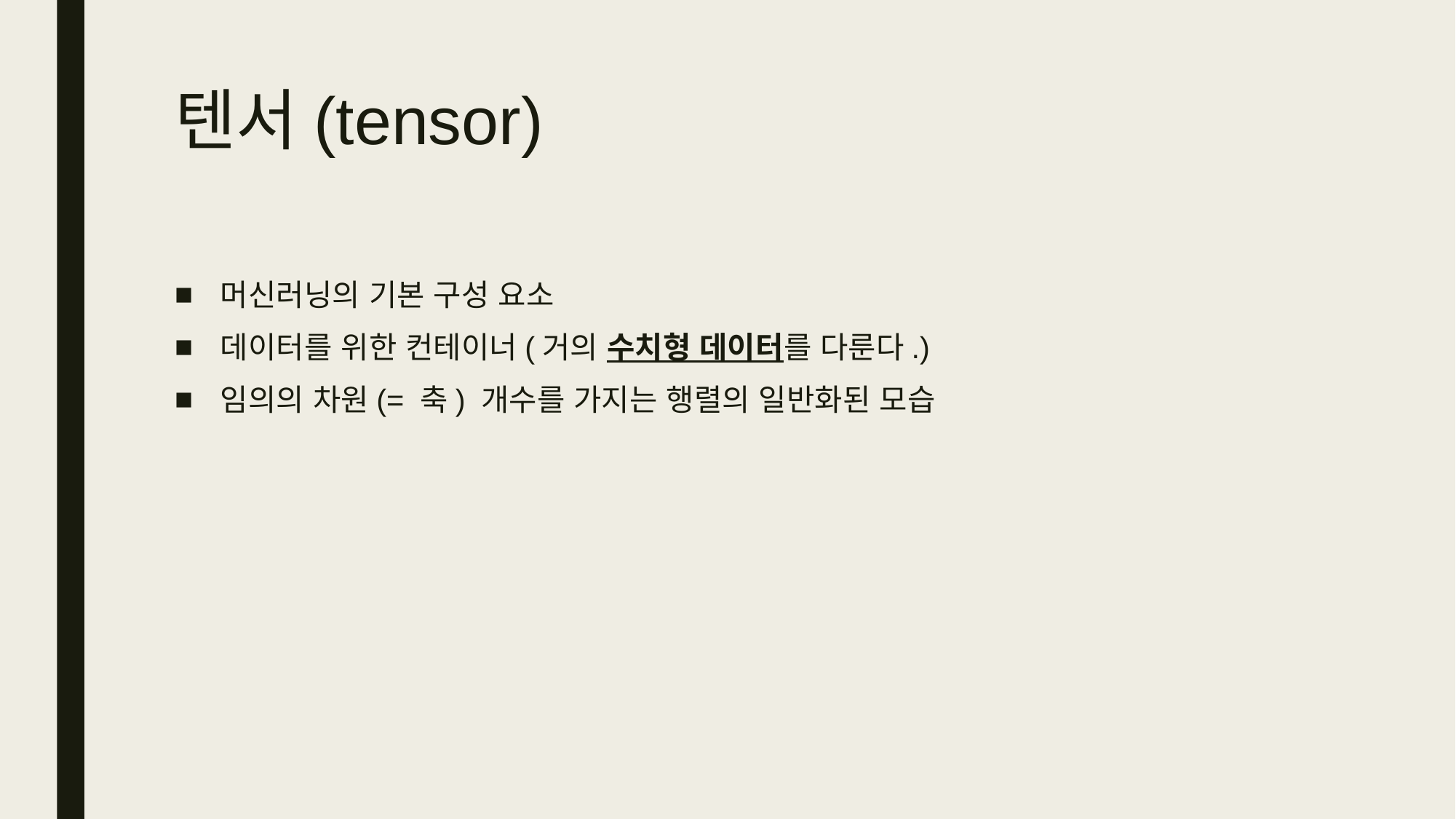

# 텐서(tensor)
머신러닝의 기본 구성 요소
데이터를 위한 컨테이너(거의 수치형 데이터를 다룬다.)
임의의 차원(= 축) 개수를 가지는 행렬의 일반화된 모습